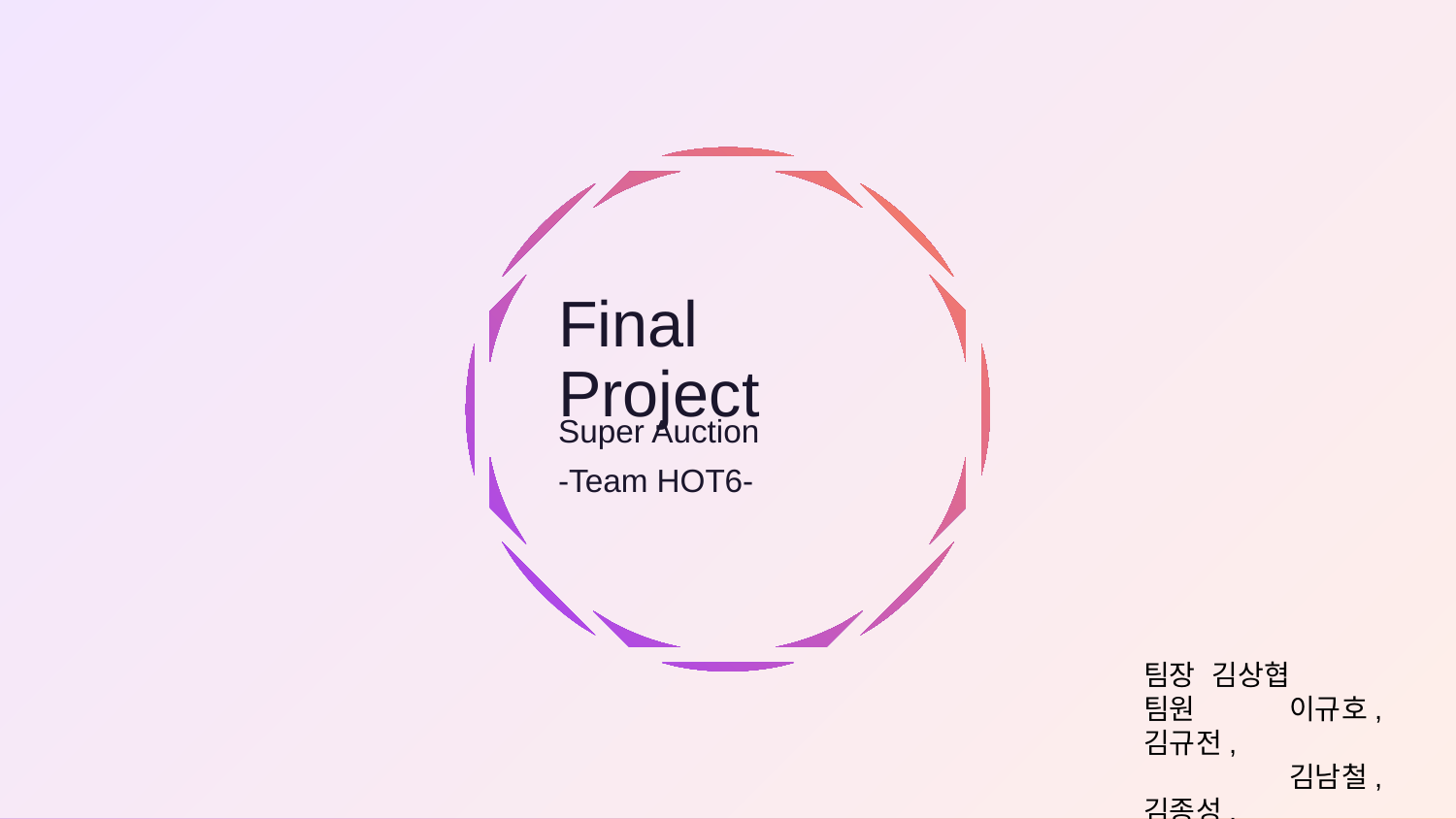

# Final Project
Super Auction
-Team HOT6-
팀장  김상협
팀원	이규호, 김규전,
	김남철, 김종성,
	정서영